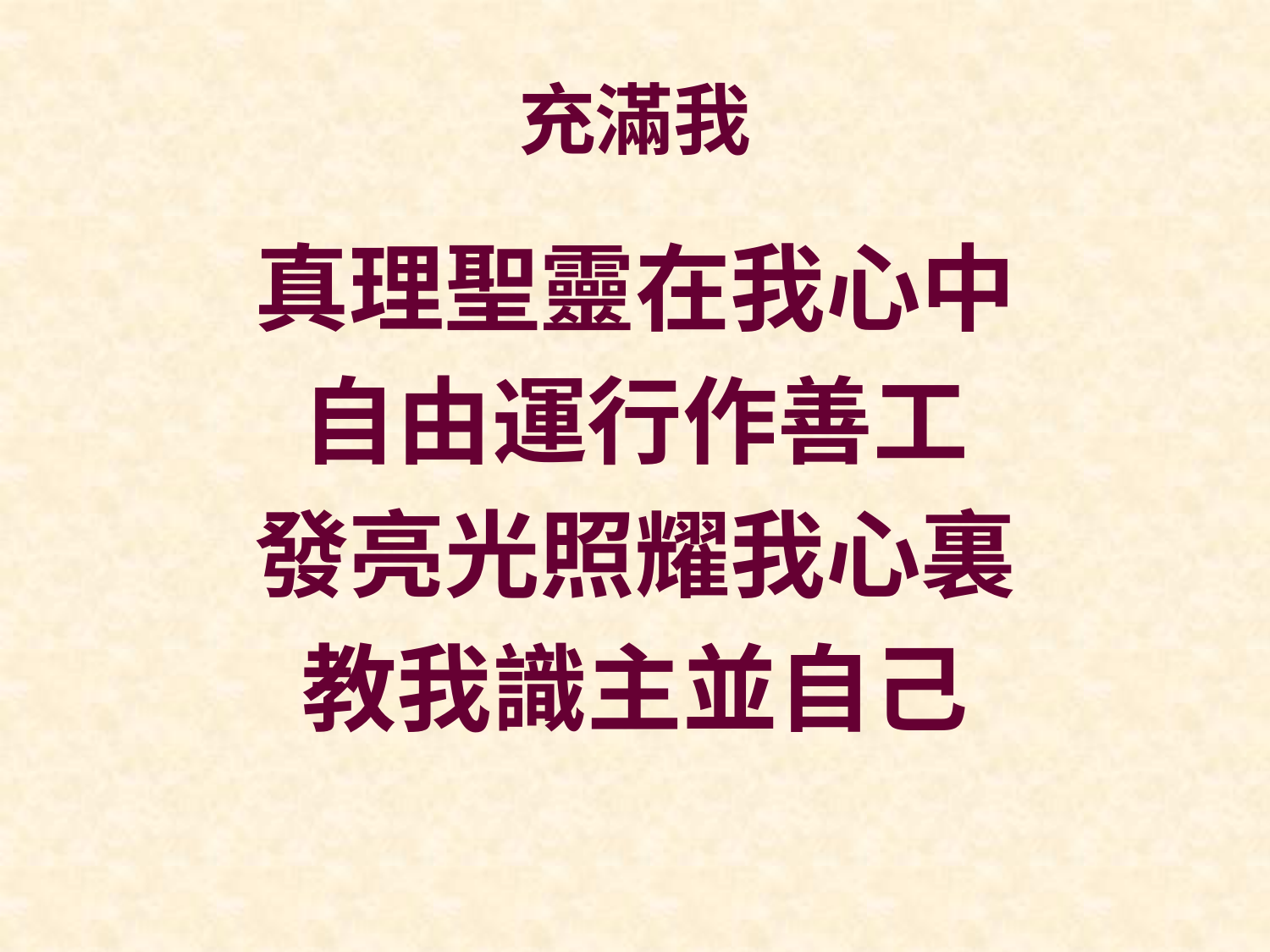

# 充滿我
真理聖靈在我心中
自由運行作善工
發亮光照耀我心裏
教我識主並自己